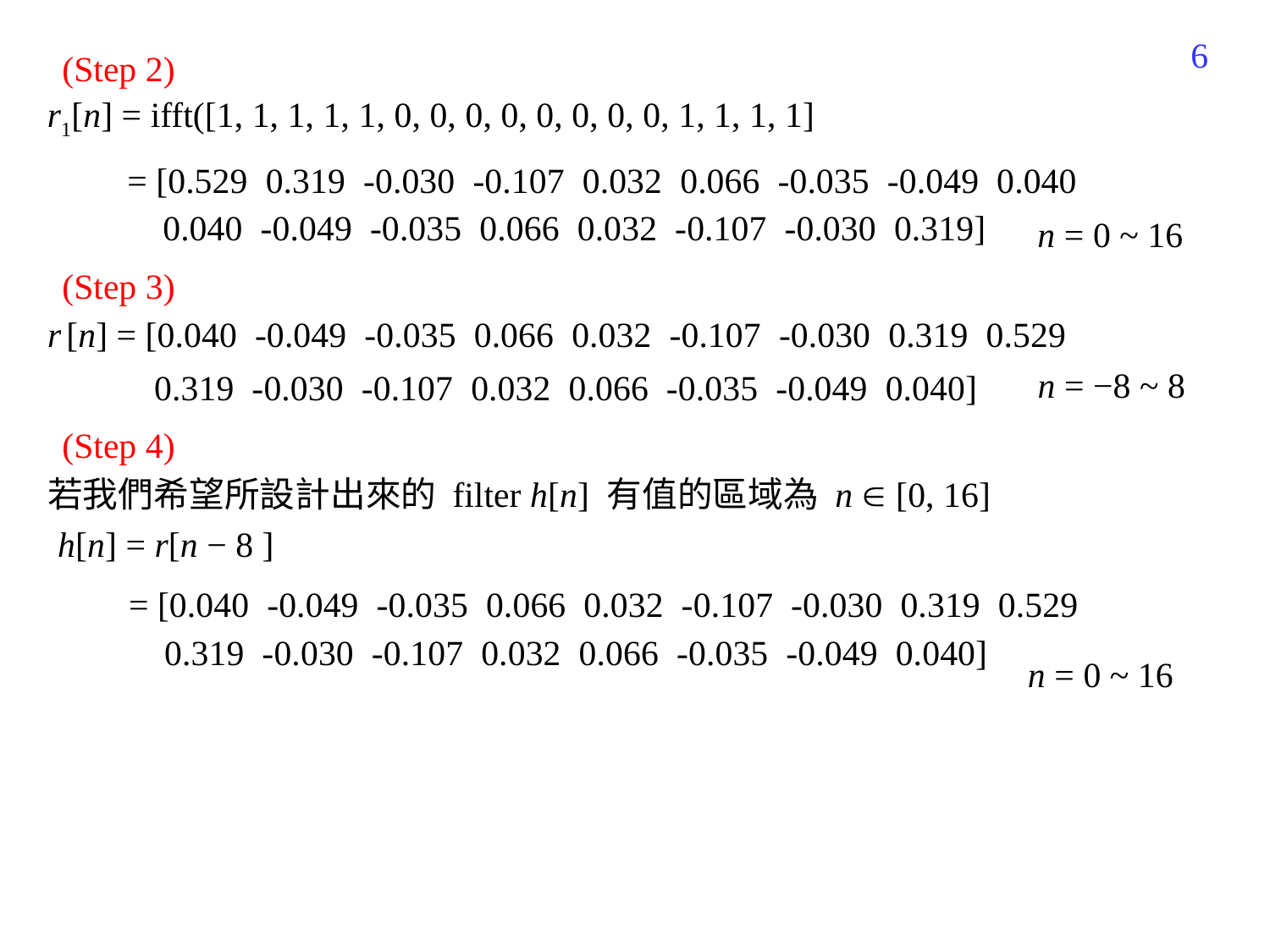

6
(Step 2)
r1[n] = ifft([1, 1, 1, 1, 1, 0, 0, 0, 0, 0, 0, 0, 0, 1, 1, 1, 1]
         = [0.529  0.319  -0.030  -0.107  0.032  0.066  -0.035  -0.049  0.040
             0.040  -0.049  -0.035  0.066  0.032  -0.107  -0.030  0.319]
n = 0 ~ 16
(Step 3)
r [n] = [0.040  -0.049  -0.035  0.066  0.032  -0.107  -0.030  0.319  0.529
            0.319  -0.030  -0.107  0.032  0.066  -0.035  -0.049  0.040]
n = −8 ~ 8
(Step 4)
若我們希望所設計出來的 filter h[n] 有值的區域為 n ∈ [0, 16]
h[n] = r[n − 8 ]
        = [0.040  -0.049  -0.035  0.066  0.032  -0.107  -0.030  0.319  0.529
            0.319  -0.030  -0.107  0.032  0.066  -0.035  -0.049  0.040]
n = 0 ~ 16